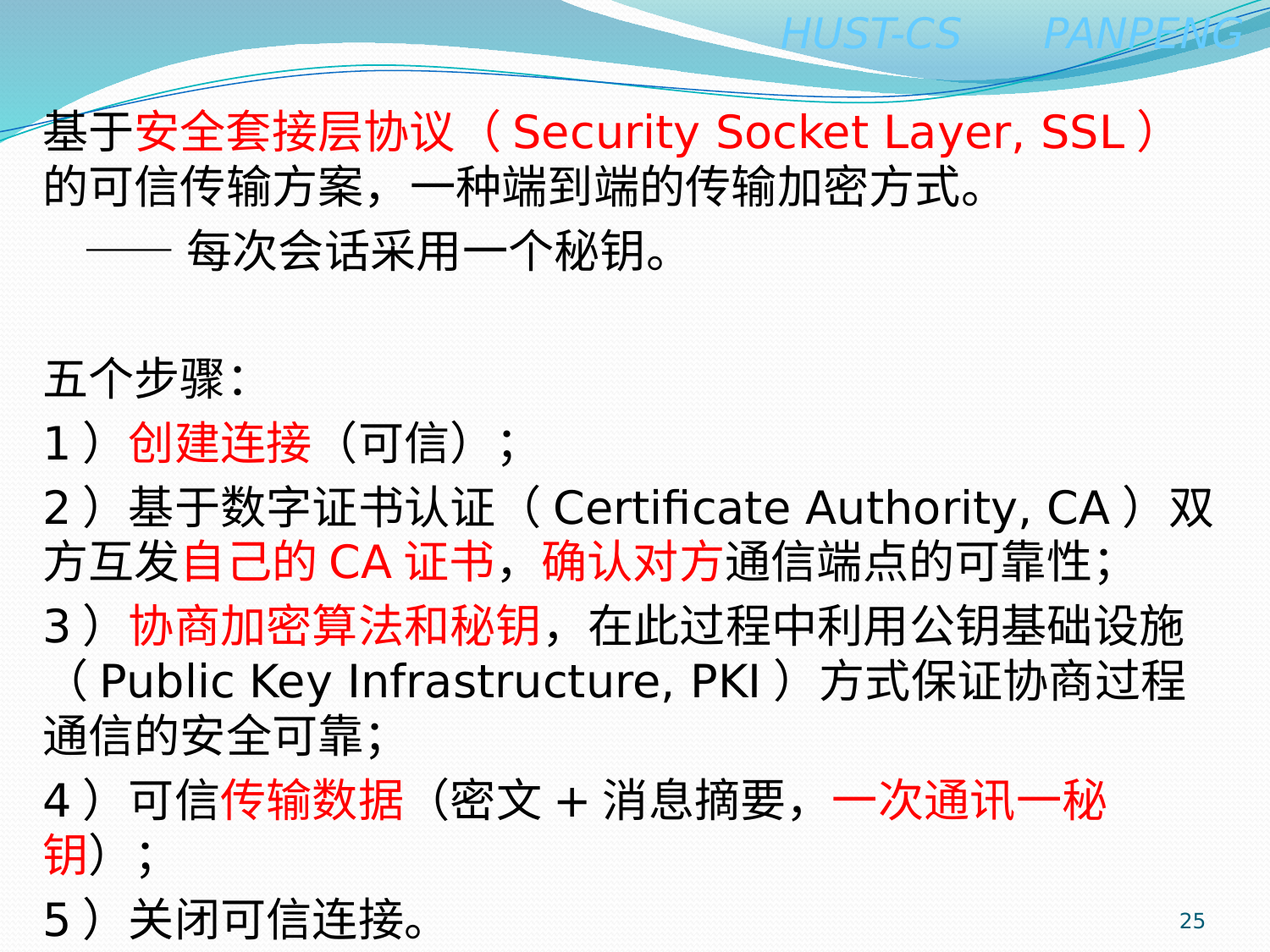

基于安全套接层协议（Security Socket Layer, SSL）的可信传输方案，一种端到端的传输加密方式。
    ——每次会话采用一个秘钥。

五个步骤：
1）创建连接（可信）；
2）基于数字证书认证（Certificate Authority, CA）双方互发自己的CA证书，确认对方通信端点的可靠性；
3）协商加密算法和秘钥，在此过程中利用公钥基础设施（Public Key Infrastructure, PKI）方式保证协商过程通信的安全可靠；
4）可信传输数据（密文+消息摘要，一次通讯一秘钥）；
5）关闭可信连接。

25